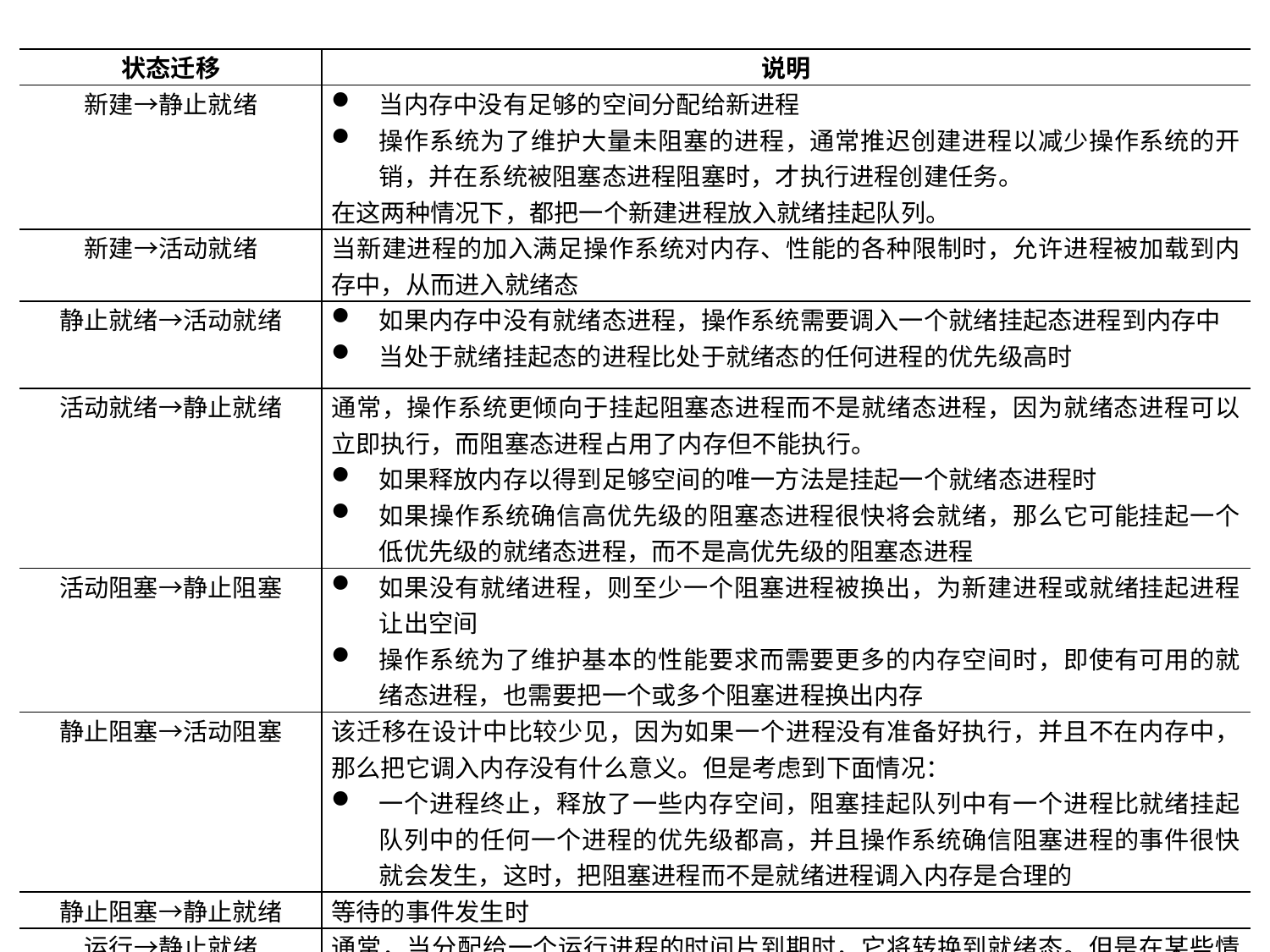

| 状态迁移 | 说明 |
| --- | --- |
| 新建→静止就绪 | 当内存中没有足够的空间分配给新进程 操作系统为了维护大量未阻塞的进程，通常推迟创建进程以减少操作系统的开销，并在系统被阻塞态进程阻塞时，才执行进程创建任务。 在这两种情况下，都把一个新建进程放入就绪挂起队列。 |
| 新建→活动就绪 | 当新建进程的加入满足操作系统对内存、性能的各种限制时，允许进程被加载到内存中，从而进入就绪态 |
| 静止就绪→活动就绪 | 如果内存中没有就绪态进程，操作系统需要调入一个就绪挂起态进程到内存中 当处于就绪挂起态的进程比处于就绪态的任何进程的优先级高时 |
| 活动就绪→静止就绪 | 通常，操作系统更倾向于挂起阻塞态进程而不是就绪态进程，因为就绪态进程可以立即执行，而阻塞态进程占用了内存但不能执行。 如果释放内存以得到足够空间的唯一方法是挂起一个就绪态进程时 如果操作系统确信高优先级的阻塞态进程很快将会就绪，那么它可能挂起一个低优先级的就绪态进程，而不是高优先级的阻塞态进程 |
| 活动阻塞→静止阻塞 | 如果没有就绪进程，则至少一个阻塞进程被换出，为新建进程或就绪挂起进程让出空间 操作系统为了维护基本的性能要求而需要更多的内存空间时，即使有可用的就绪态进程，也需要把一个或多个阻塞进程换出内存 |
| 静止阻塞→活动阻塞 | 该迁移在设计中比较少见，因为如果一个进程没有准备好执行，并且不在内存中，那么把它调入内存没有什么意义。但是考虑到下面情况： 一个进程终止，释放了一些内存空间，阻塞挂起队列中有一个进程比就绪挂起队列中的任何一个进程的优先级都高，并且操作系统确信阻塞进程的事件很快就会发生，这时，把阻塞进程而不是就绪进程调入内存是合理的 |
| 静止阻塞→静止就绪 | 等待的事件发生时 |
| 运行→静止就绪 | 通常，当分配给一个运行进程的时间片到期时，它将转换到就绪态。但是在某些情况下，操作系统为了释放一些内存，也可以直接把这个进程从运行态转换为就绪挂起态。 |